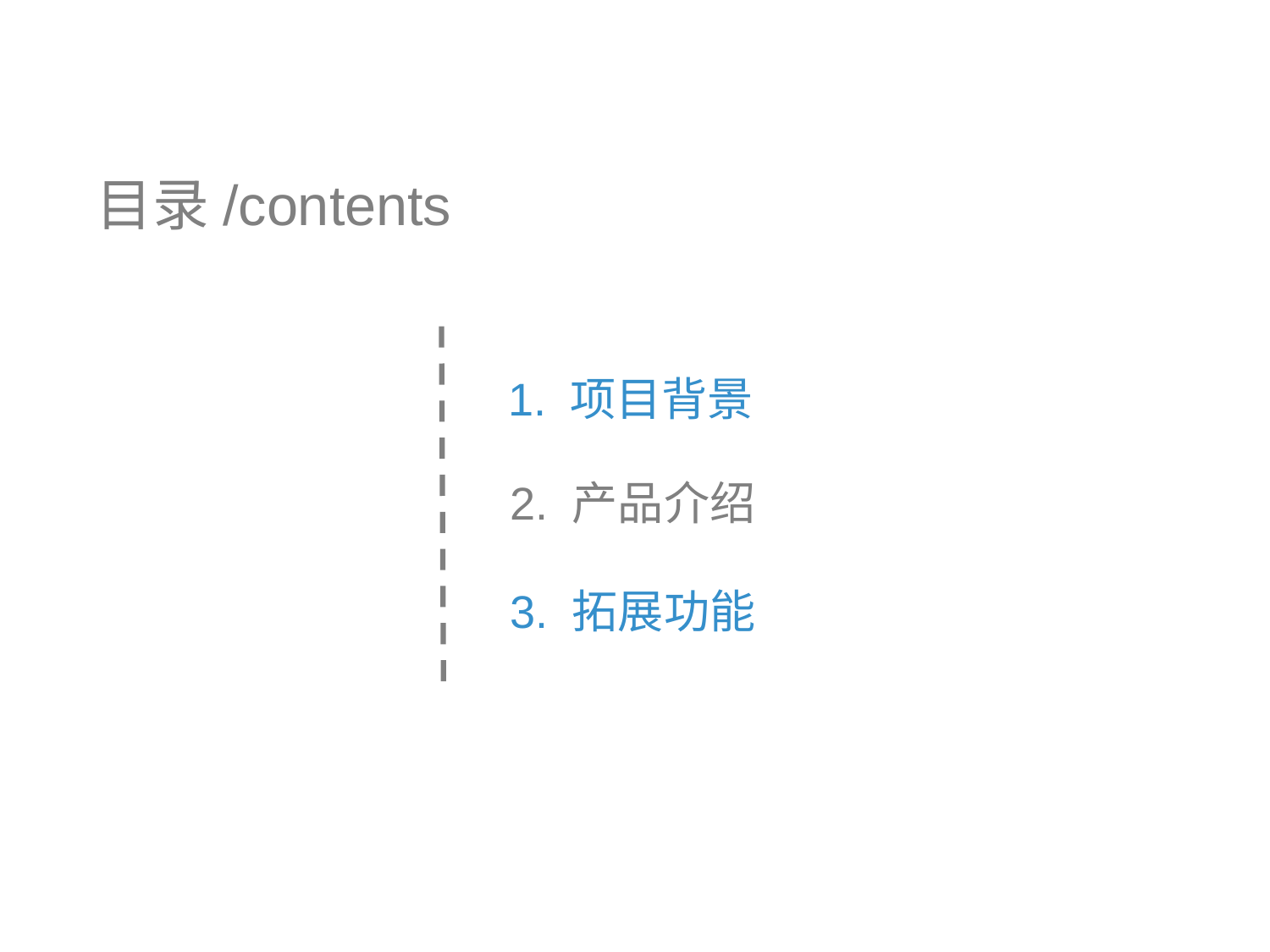

目录/contents
1. 项目背景
2. 产品介绍
3. 拓展功能